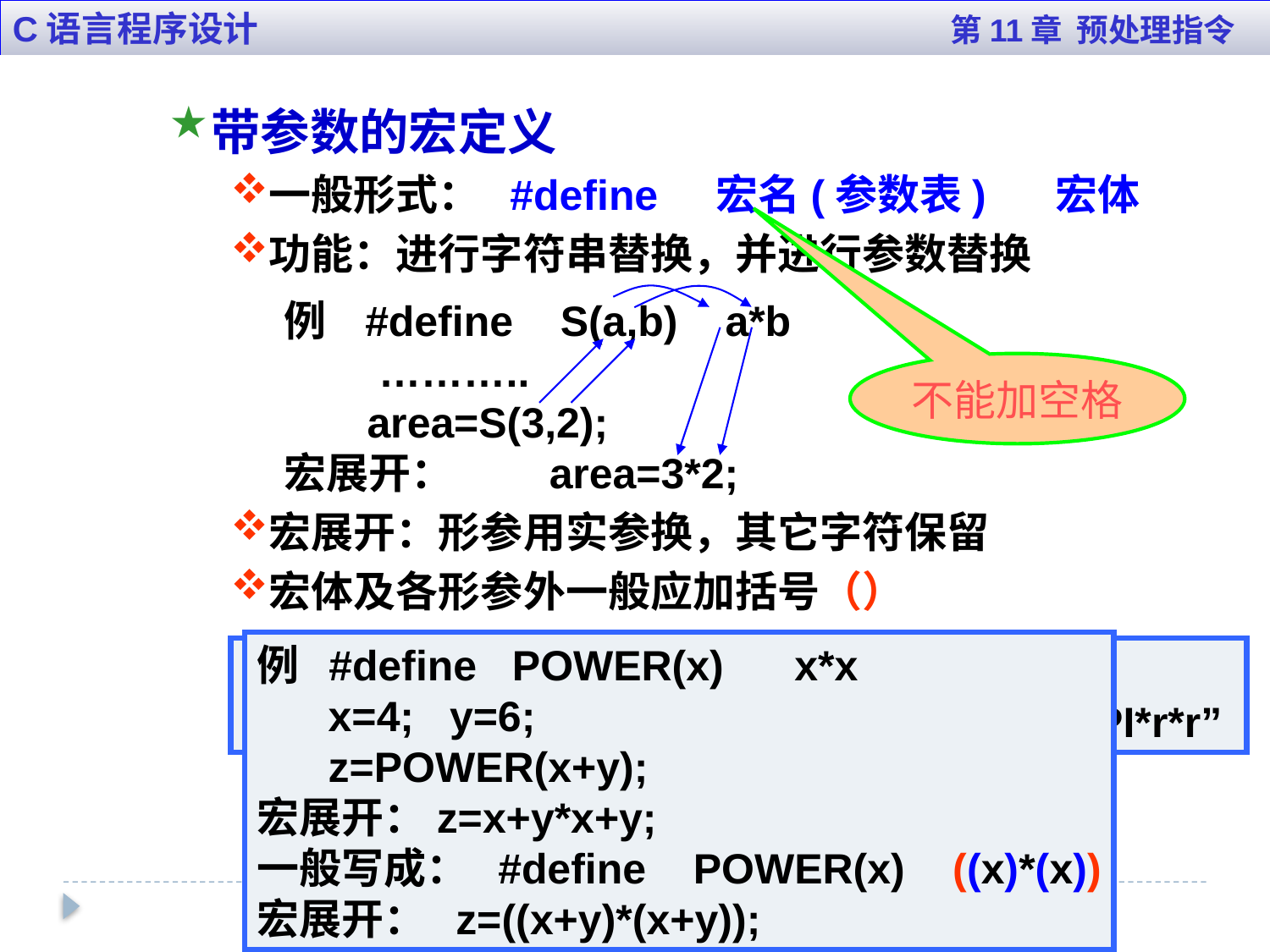

C语言程序设计                                                                                      第11章  预处理指令
带参数的宏定义
一般形式：  #define    宏名(参数表)     宏体
功能：进行字符串替换，并进行参数替换

例   #define    S(a,b)    a*b
        ………..
       area=S(3,2);
宏展开：         area=3*2;
不能加空格
宏展开：形参用实参换，其它字符保留
宏体及各形参外一般应加括号（）
例  #define   POWER(x)      x*x
      x=4;   y=6;
      z=POWER(x+y);
宏展开：z=x+y*x+y;
一般写成：  #define    POWER(x)    ((x)*(x))
宏展开：  z=((x+y)*(x+y));
例  #define   S    (r)    PI*r*r
相当于定义了不带参宏S,代表字符串“(r)     PI*r*r”